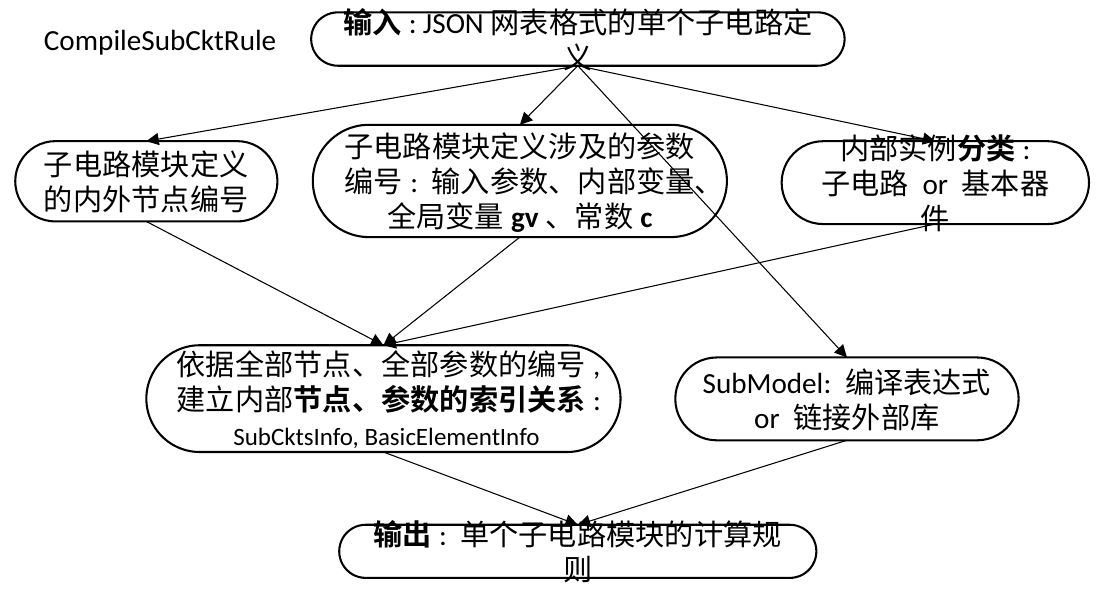

输入: JSON网表格式的单个子电路定义
CompileSubCktRule
子电路模块定义涉及的参数编号: 输入参数、内部变量、全局变量gv、常数c
子电路模块定义的内外节点编号
内部实例分类:
子电路 or 基本器件
依据全部节点、全部参数的编号,
建立内部节点、参数的索引关系: SubCktsInfo, BasicElementInfo
SubModel: 编译表达式 or 链接外部库
输出: 单个子电路模块的计算规则